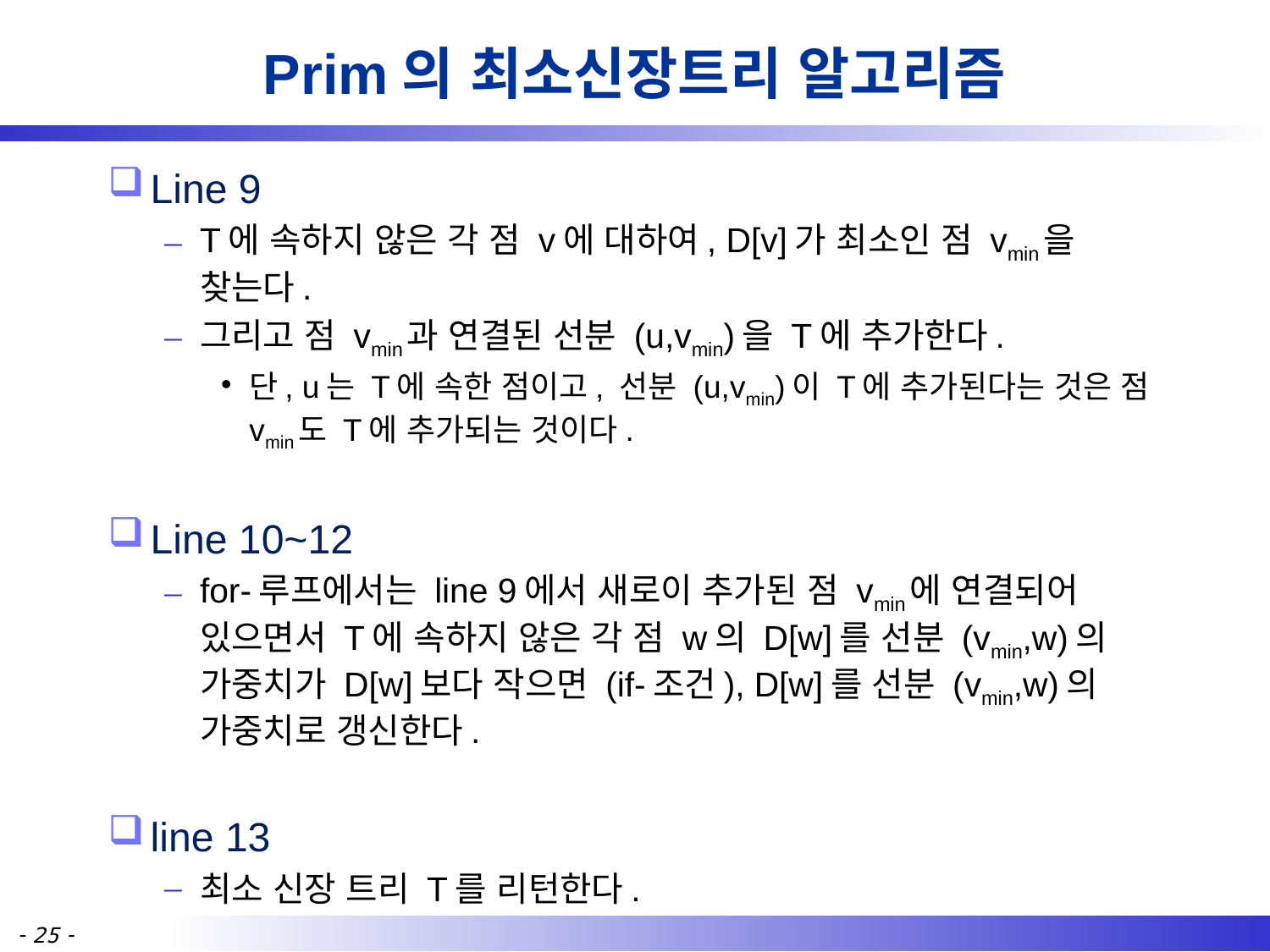

# Prim의 최소신장트리 알고리즘
Line 9
T에 속하지 않은 각 점 v에 대하여, D[v]가 최소인 점 vmin을 찾는다.
그리고 점 vmin과 연결된 선분 (u,vmin)을 T에 추가한다.
단, u는 T에 속한 점이고, 선분 (u,vmin)이 T에 추가된다는 것은 점 vmin도 T에 추가되는 것이다.

Line 10~12
for-루프에서는 line 9에서 새로이 추가된 점 vmin에 연결되어 있으면서 T에 속하지 않은 각 점 w의 D[w]를 선분 (vmin,w)의 가중치가 D[w]보다 작으면 (if-조건), D[w]를 선분 (vmin,w)의 가중치로 갱신한다.

line 13
최소 신장 트리 T를 리턴한다.
- 25 -